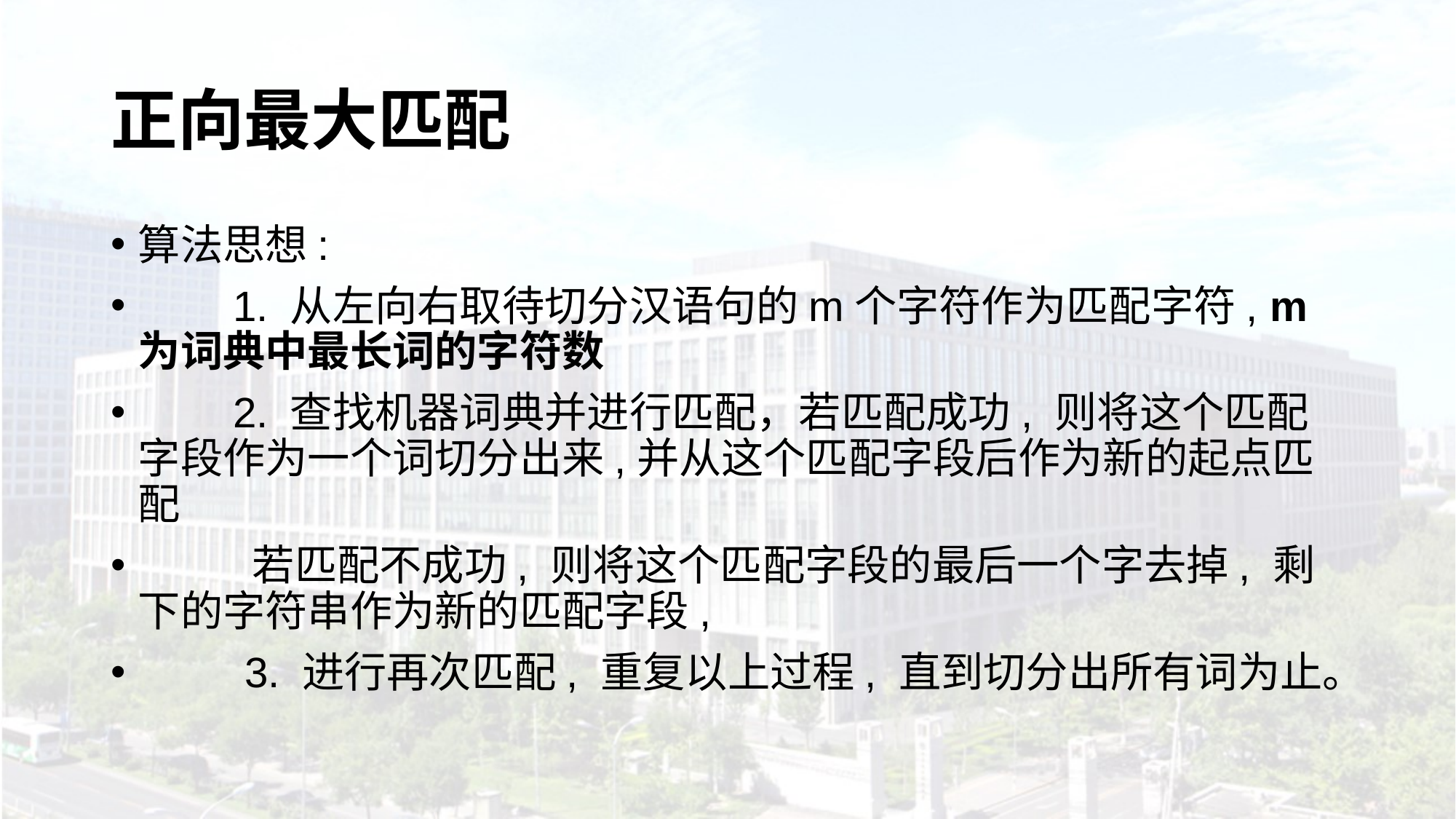

# 正向最大匹配
算法思想:
        1. 从左向右取待切分汉语句的m个字符作为匹配字符, m为词典中最长词的字符数
        2. 查找机器词典并进行匹配，若匹配成功, 则将这个匹配字段作为一个词切分出来,并从这个匹配字段后作为新的起点匹配
           若匹配不成功, 则将这个匹配字段的最后一个字去掉, 剩下的字符串作为新的匹配字段,
         3. 进行再次匹配, 重复以上过程, 直到切分出所有词为止。